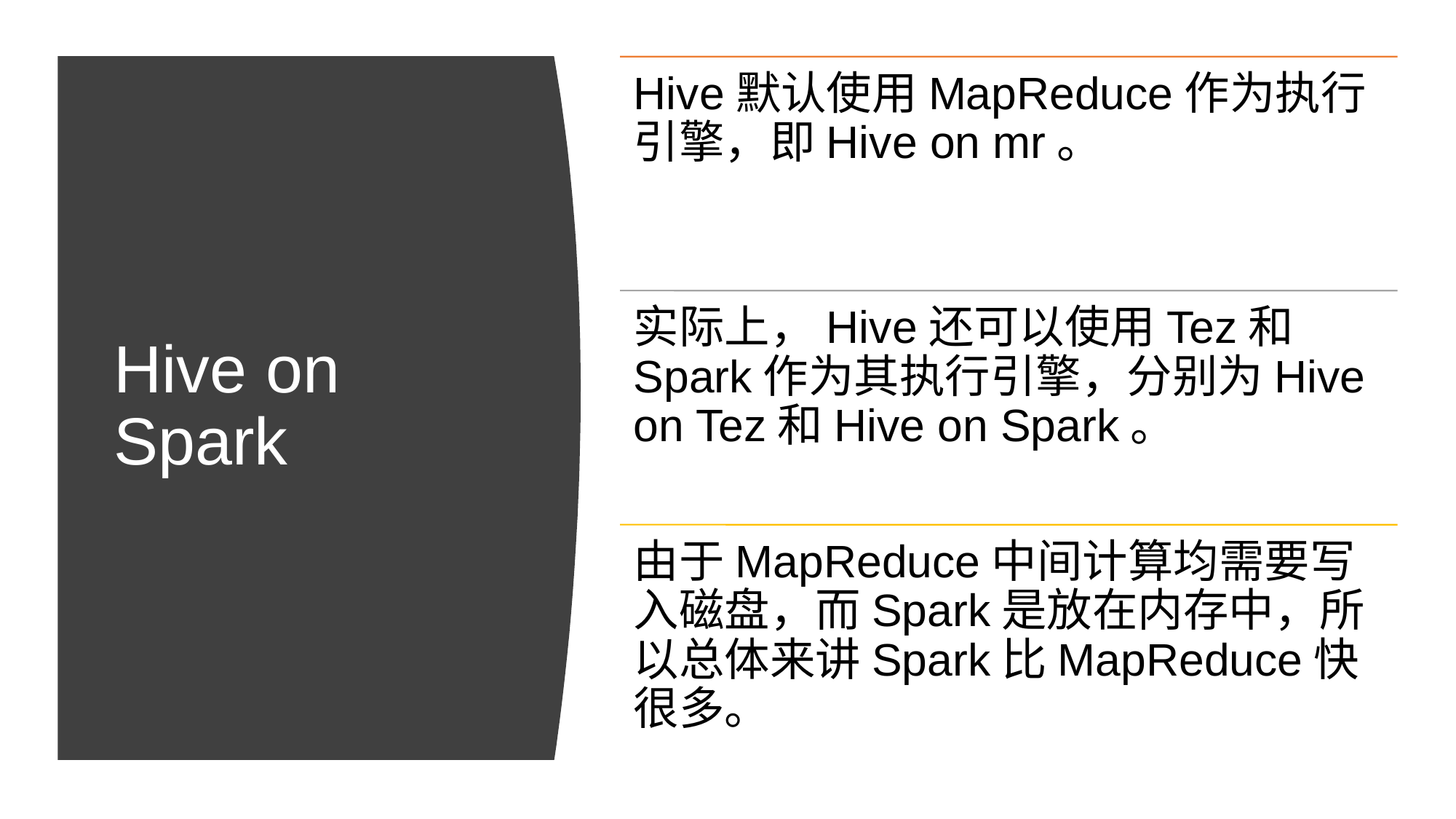

Hive默认使用MapReduce作为执行引擎，即Hive on mr。
实际上，Hive还可以使用Tez和Spark作为其执行引擎，分别为Hive on Tez和Hive on Spark。
由于MapReduce中间计算均需要写入磁盘，而Spark是放在内存中，所以总体来讲Spark比MapReduce快很多。

# Hive on Spark